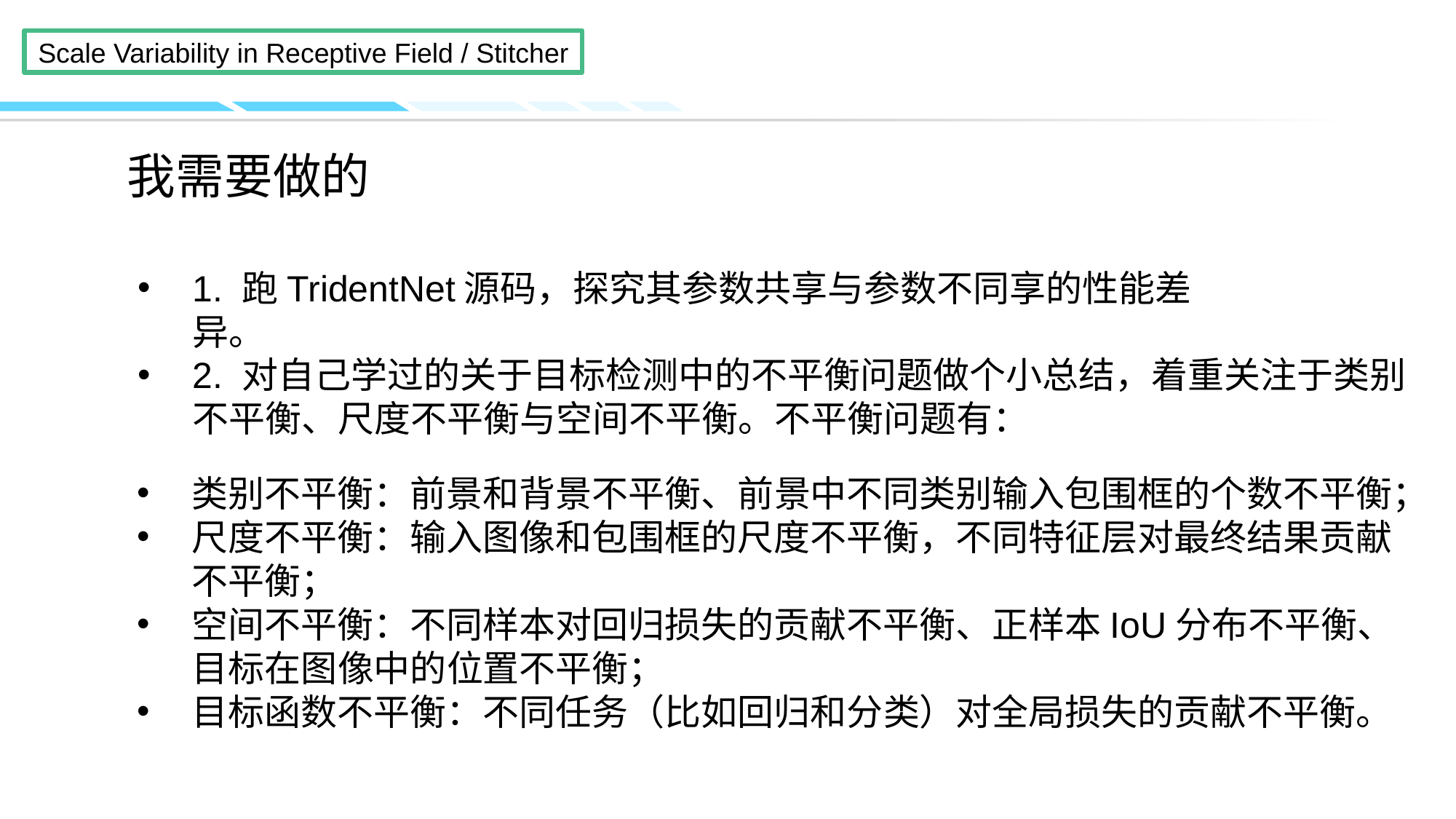

# 我需要做的
1. 跑TridentNet源码，探究其参数共享与参数不同享的性能差异。
2. 对自己学过的关于目标检测中的不平衡问题做个小总结，着重关注于类别不平衡、尺度不平衡与空间不平衡。不平衡问题有：

类别不平衡：前景和背景不平衡、前景中不同类别输入包围框的个数不平衡；
尺度不平衡：输入图像和包围框的尺度不平衡，不同特征层对最终结果贡献不平衡；
空间不平衡：不同样本对回归损失的贡献不平衡、正样本IoU分布不平衡、目标在图像中的位置不平衡；
目标函数不平衡：不同任务（比如回归和分类）对全局损失的贡献不平衡。